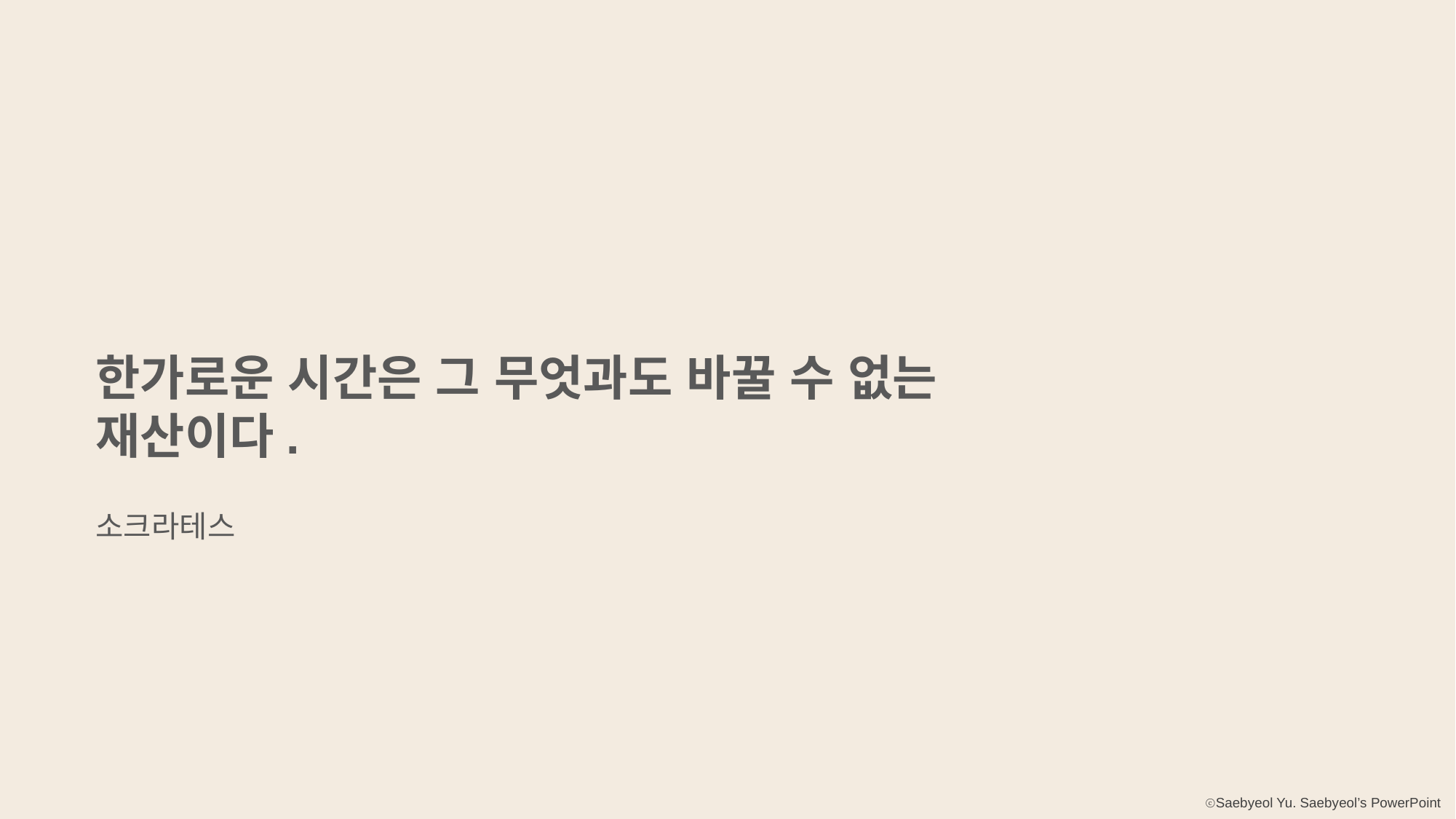

한가로운 시간은 그 무엇과도 바꿀 수 없는 재산이다.

소크라테스